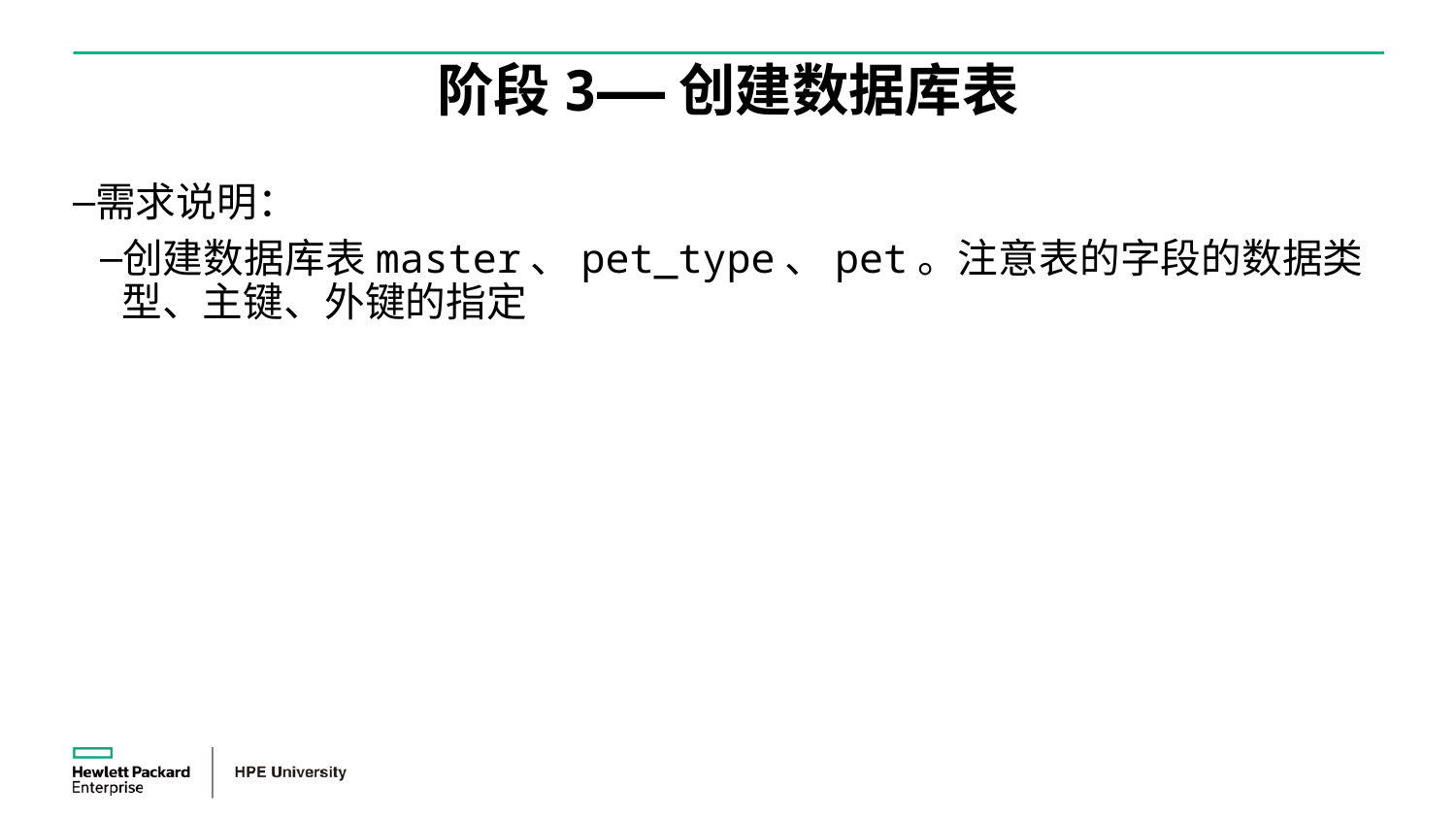

# 阶段3——创建数据库表
需求说明：
创建数据库表master、pet_type、pet。注意表的字段的数据类型、主键、外键的指定